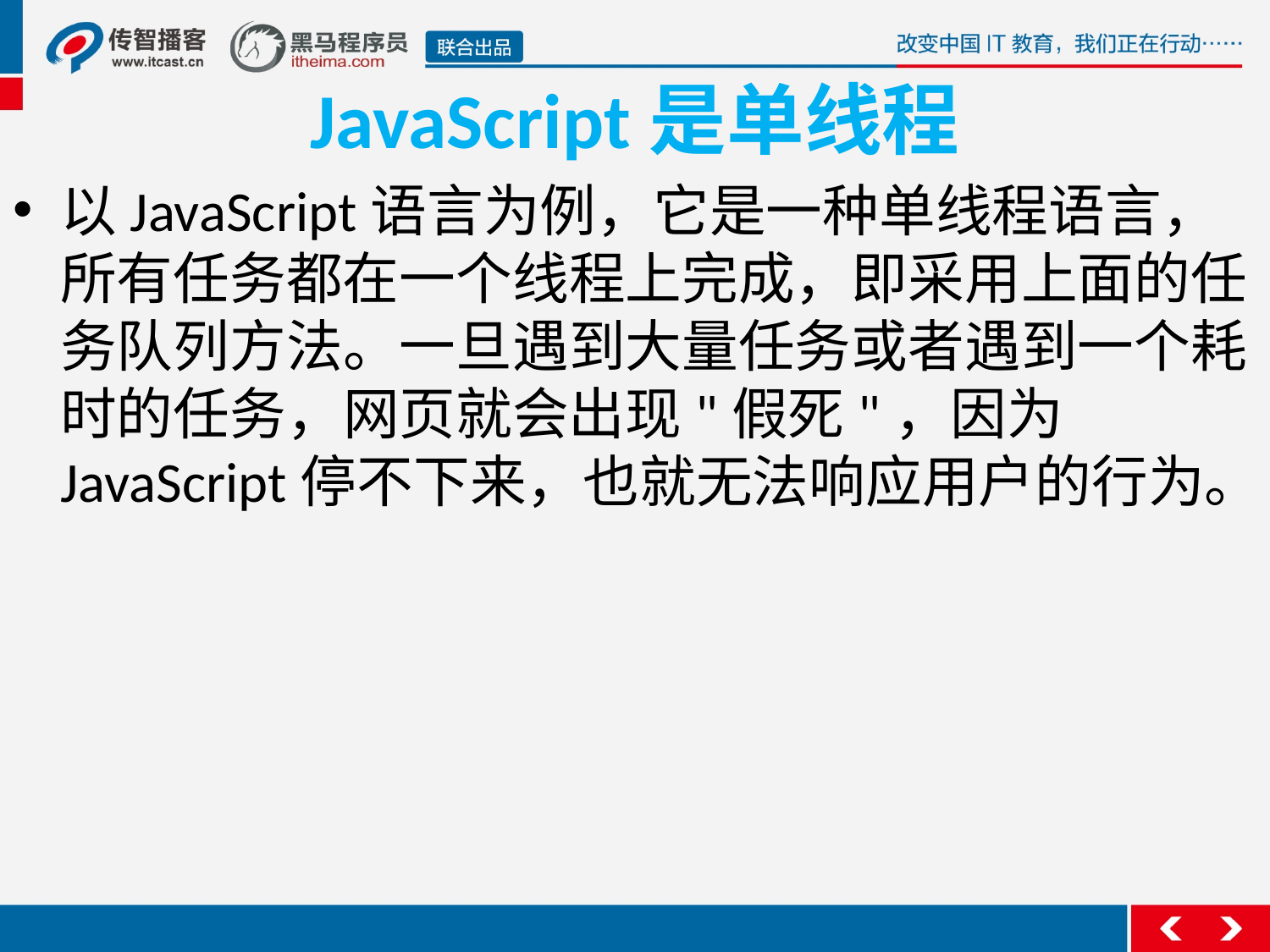

# JavaScript是单线程
以JavaScript语言为例，它是一种单线程语言，所有任务都在一个线程上完成，即采用上面的任务队列方法。一旦遇到大量任务或者遇到一个耗时的任务，网页就会出现"假死"，因为JavaScript停不下来，也就无法响应用户的行为。